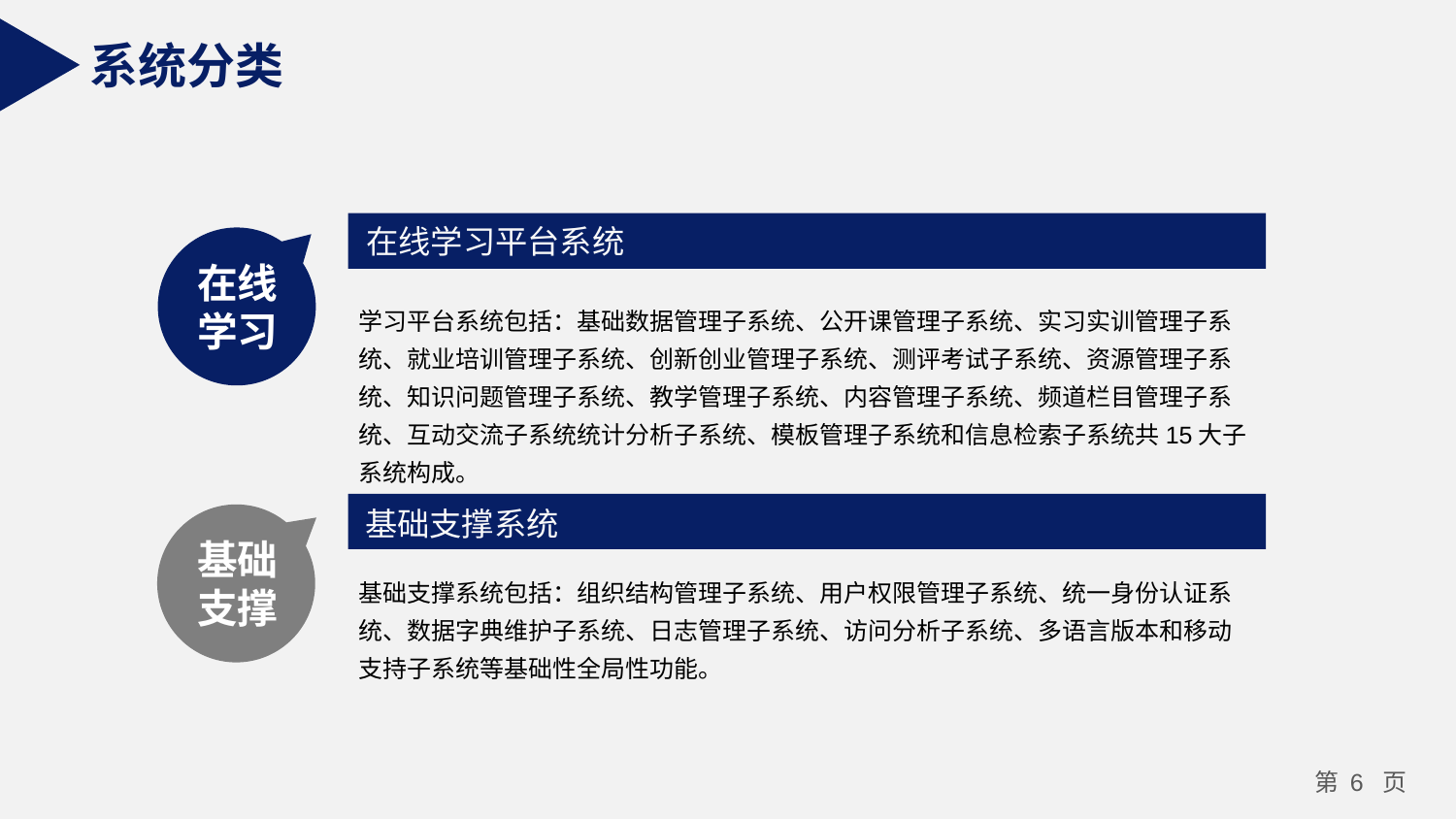

系统分类

在线学习平台系统
在线
学习

学习平台系统包括：基础数据管理子系统、公开课管理子系统、实习实训管理子系统、就业培训管理子系统、创新创业管理子系统、测评考试子系统、资源管理子系统、知识问题管理子系统、教学管理子系统、内容管理子系统、频道栏目管理子系统、互动交流子系统统计分析子系统、模板管理子系统和信息检索子系统共15大子系统构成。

基础支撑系统
基础
支撑
基础支撑系统包括：组织结构管理子系统、用户权限管理子系统、统一身份认证系统、数据字典维护子系统、日志管理子系统、访问分析子系统、多语言版本和移动支持子系统等基础性全局性功能。